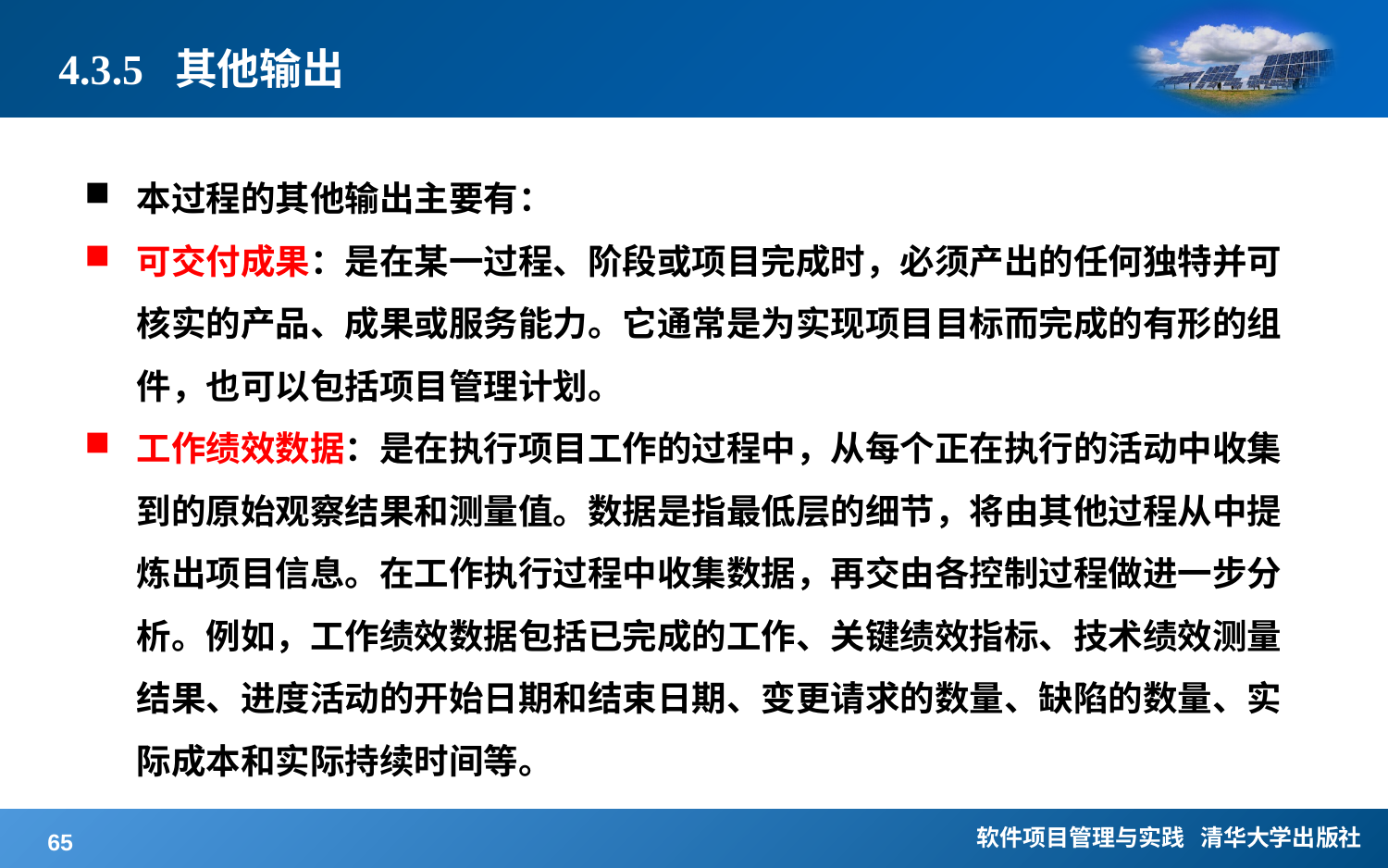

# 4.3.5  其他输出
本过程的其他输出主要有：
可交付成果：是在某一过程、阶段或项目完成时，必须产出的任何独特并可核实的产品、成果或服务能力。它通常是为实现项目目标而完成的有形的组件，也可以包括项目管理计划。
工作绩效数据：是在执行项目工作的过程中，从每个正在执行的活动中收集到的原始观察结果和测量值。数据是指最低层的细节，将由其他过程从中提炼出项目信息。在工作执行过程中收集数据，再交由各控制过程做进一步分析。例如，工作绩效数据包括已完成的工作、关键绩效指标、技术绩效测量结果、进度活动的开始日期和结束日期、变更请求的数量、缺陷的数量、实际成本和实际持续时间等。